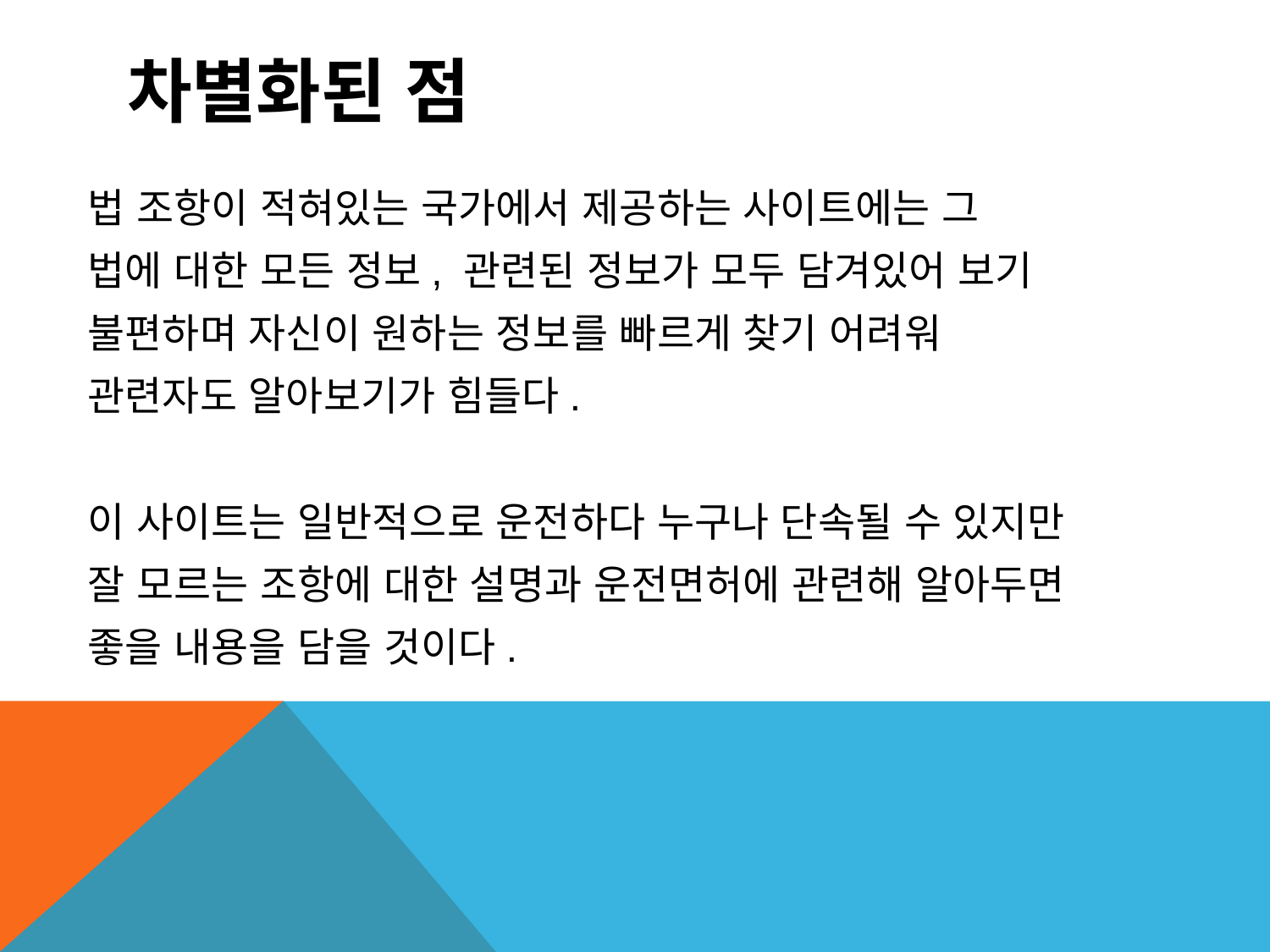

# 차별화된 점
법 조항이 적혀있는 국가에서 제공하는 사이트에는 그
법에 대한 모든 정보, 관련된 정보가 모두 담겨있어 보기
불편하며 자신이 원하는 정보를 빠르게 찾기 어려워
관련자도 알아보기가 힘들다.

이 사이트는 일반적으로 운전하다 누구나 단속될 수 있지만
잘 모르는 조항에 대한 설명과 운전면허에 관련해 알아두면
좋을 내용을 담을 것이다.